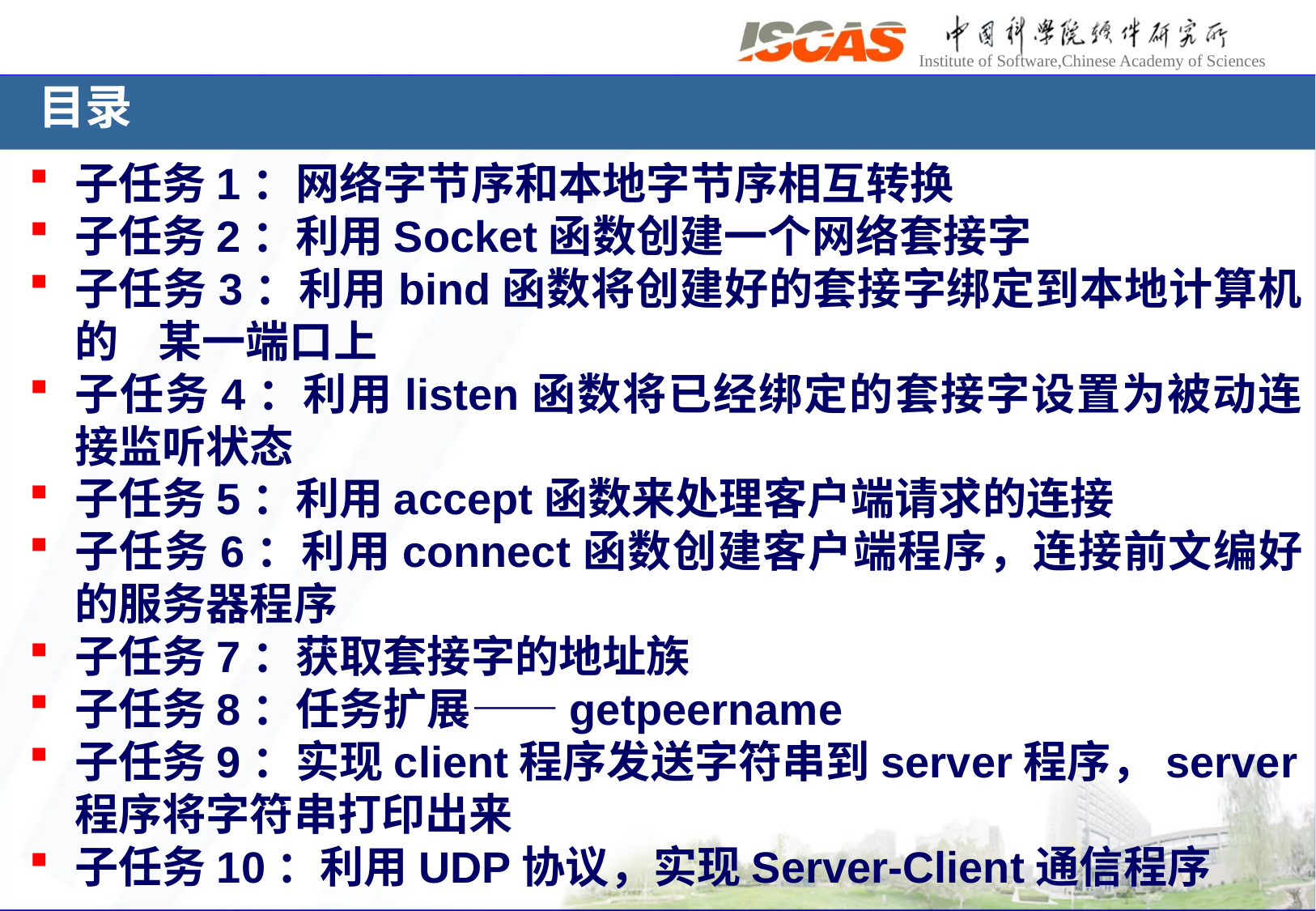

# 目录
子任务1：网络字节序和本地字节序相互转换
子任务2：利用Socket函数创建一个网络套接字
子任务3：利用bind函数将创建好的套接字绑定到本地计算机的    某一端口上
子任务4：利用listen函数将已经绑定的套接字设置为被动连接监听状态
子任务5：利用accept函数来处理客户端请求的连接
子任务6：利用connect函数创建客户端程序，连接前文编好的服务器程序
子任务7：获取套接字的地址族
子任务8：任务扩展——getpeername
子任务9：实现client程序发送字符串到server程序，server程序将字符串打印出来
子任务10：利用UDP协议，实现Server-Client通信程序